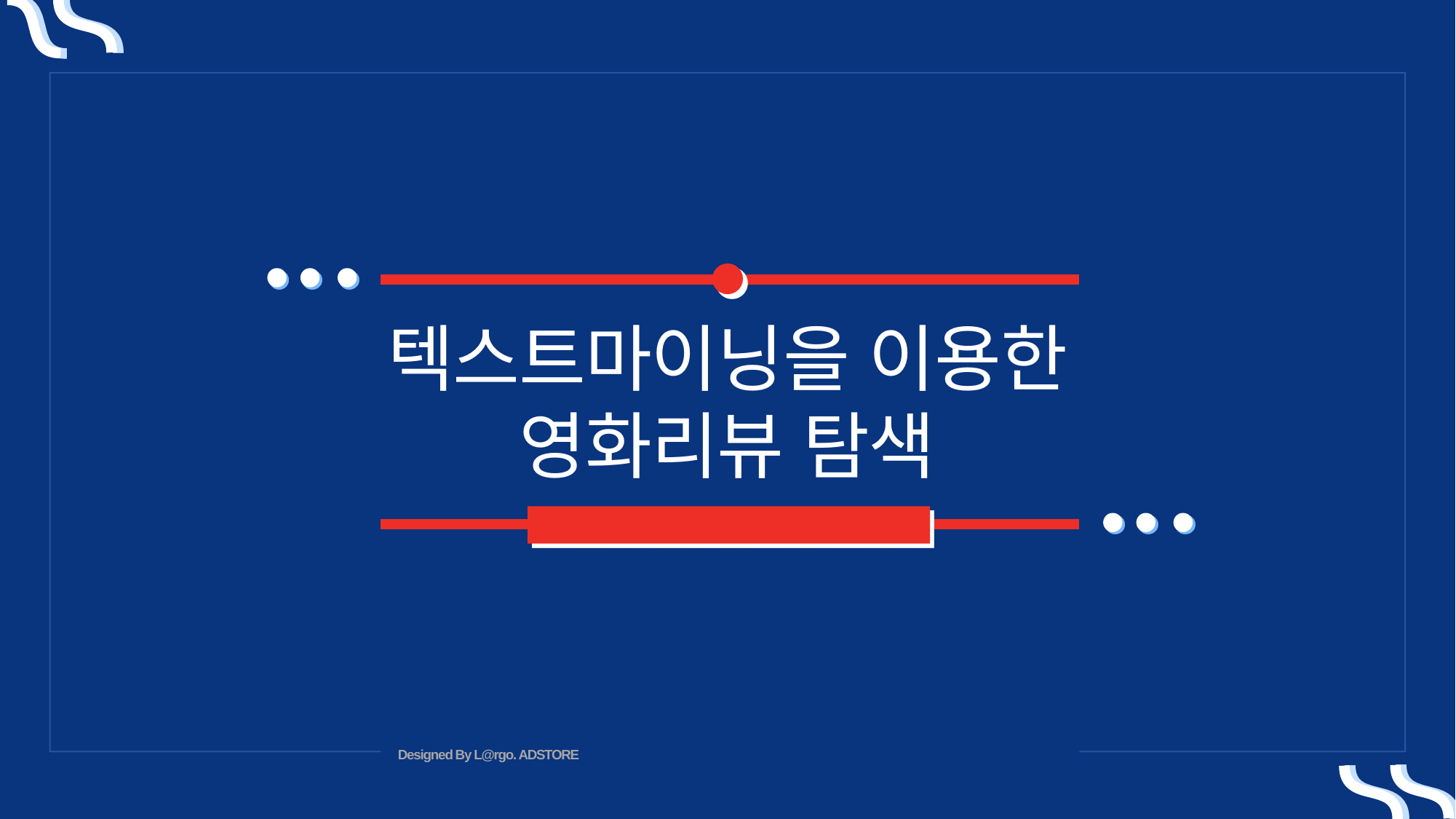

# 텍스트마이닝을 이용한 영화리뷰 탐색
17011546 문예완 / 17011541 신동철
Designed By L@rgo. ADSTORE